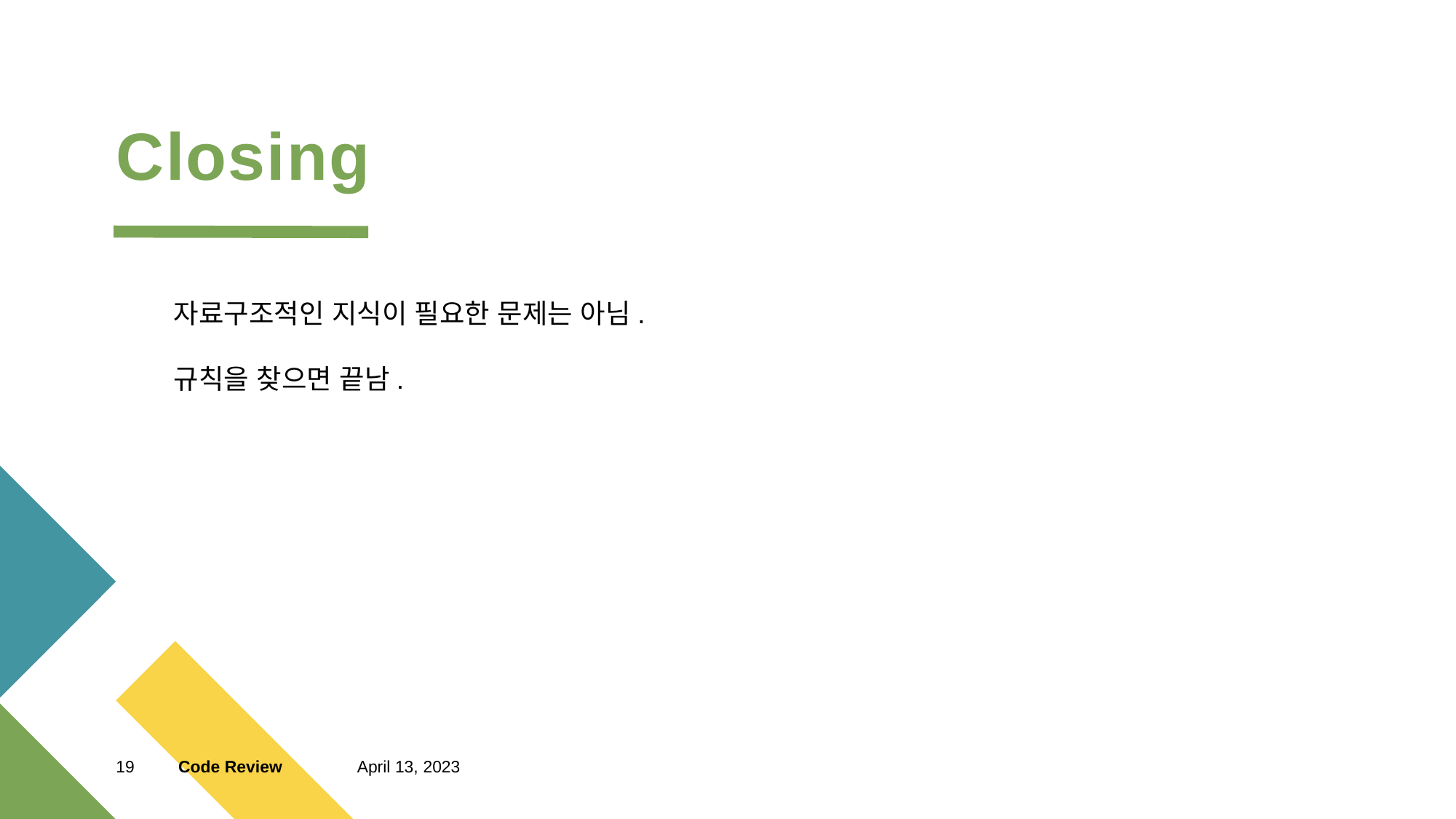

# Closing
자료구조적인 지식이 필요한 문제는 아님.

규칙을 찾으면 끝남.
19
Code Review
April 13, 2023